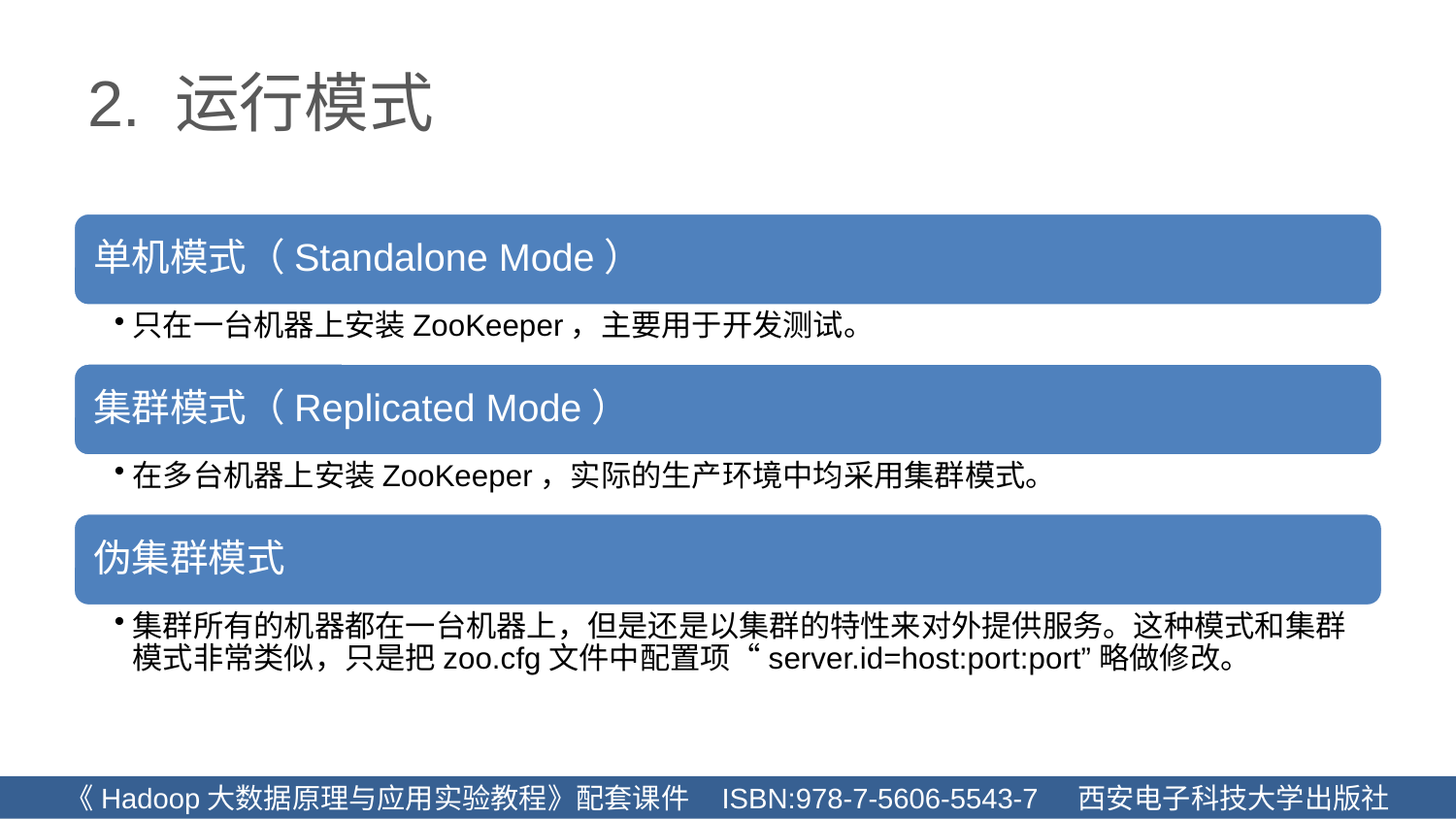

# 2. 运行模式
单机模式（Standalone Mode）
只在一台机器上安装ZooKeeper，主要用于开发测试。
集群模式（Replicated Mode）
在多台机器上安装ZooKeeper，实际的生产环境中均采用集群模式。
伪集群模式
集群所有的机器都在一台机器上，但是还是以集群的特性来对外提供服务。这种模式和集群模式非常类似，只是把zoo.cfg文件中配置项“server.id=host:port:port”略做修改。